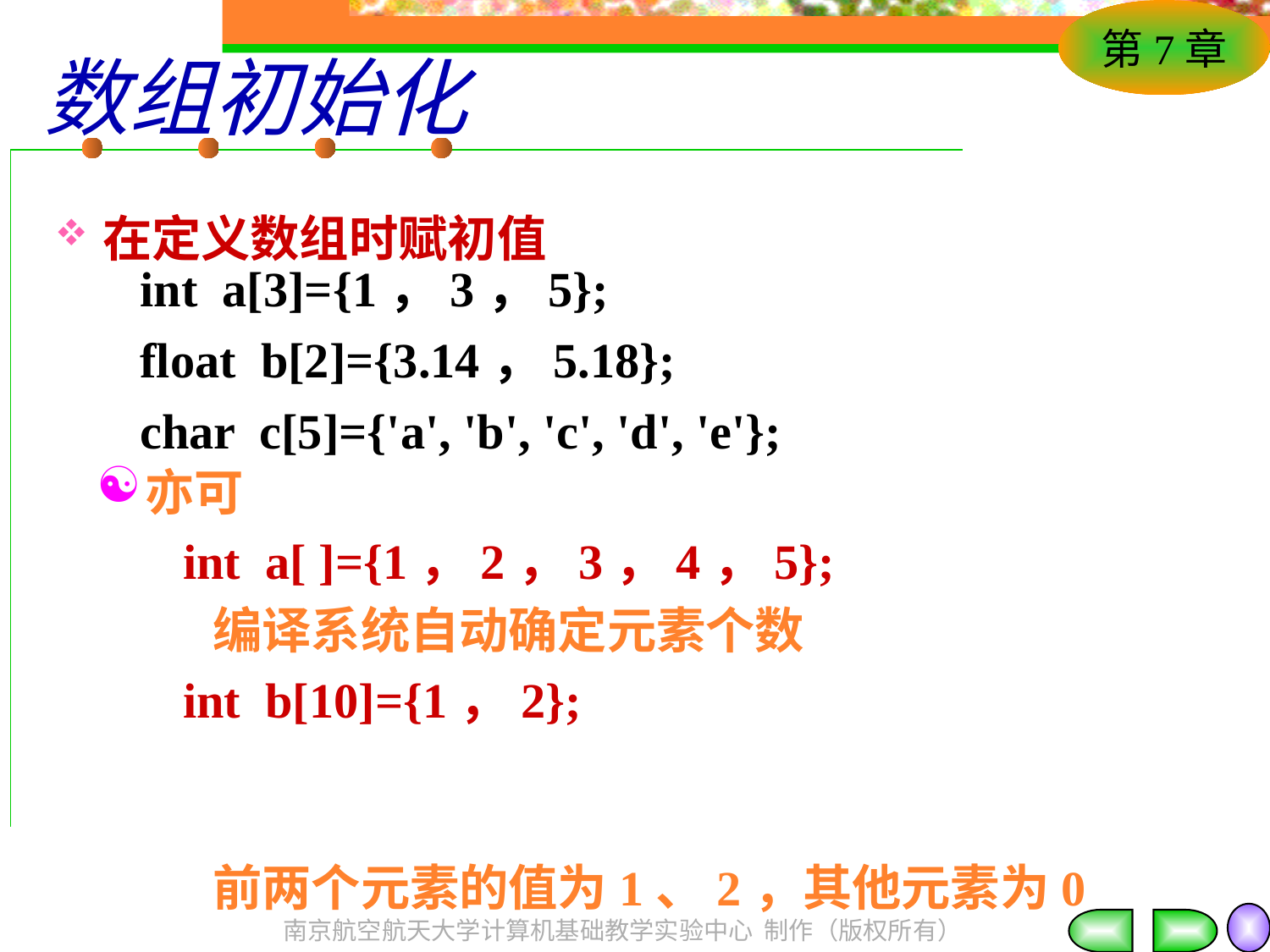

# 数组初始化
在定义数组时赋初值
int  a[3]={1，3，5};
float  b[2]={3.14，5.18};
char  c[5]={'a', 'b', 'c', 'd', 'e'};
亦可
       int  a[ ]={1，2，3，4，5};
	     编译系统自动确定元素个数
       int  b[10]={1，2};
	     前两个元素的值为1、2，其他元素为0